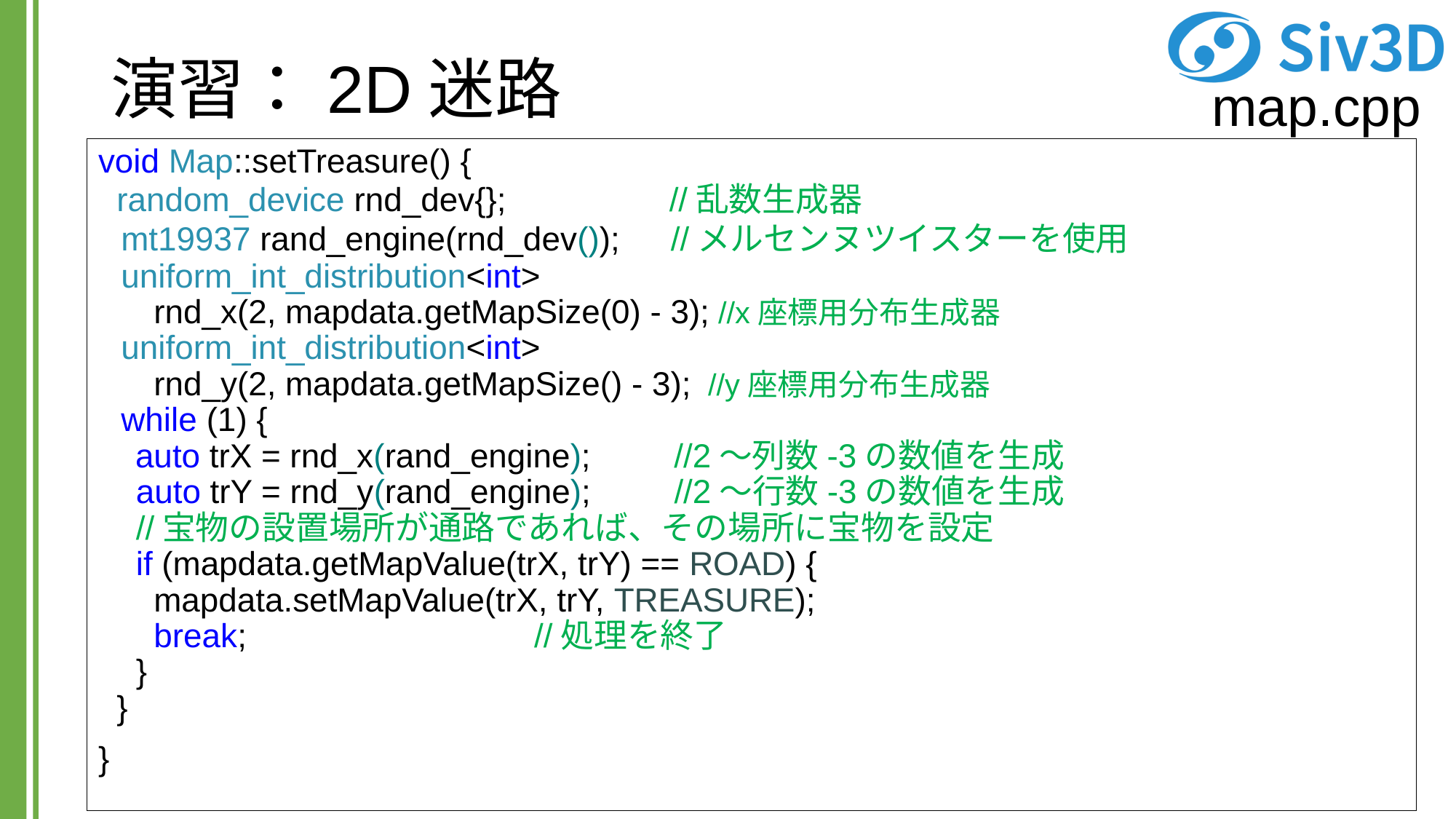

# 演習：2D迷路
map.cpp
void Map::setTreasure() {
  random_device rnd_dev{};                //乱数生成器
  mt19937 rand_engine(rnd_dev());     //メルセンヌツイスターを使用
  uniform_int_distribution<int>
      rnd_x(2, mapdata.getMapSize(0) - 3); //x座標用分布生成器
  uniform_int_distribution<int>
      rnd_y(2, mapdata.getMapSize() - 3);  //y座標用分布生成器
  while (1) {
    auto trX = rnd_x(rand_engine);         //2～列数-3の数値を生成
    auto trY = rnd_y(rand_engine);         //2～行数-3の数値を生成
    //宝物の設置場所が通路であれば、その場所に宝物を設定
    if (mapdata.getMapValue(trX, trY) == ROAD) {
      mapdata.setMapValue(trX, trY, TREASURE);
      break;                               //処理を終了
    }
  }
}